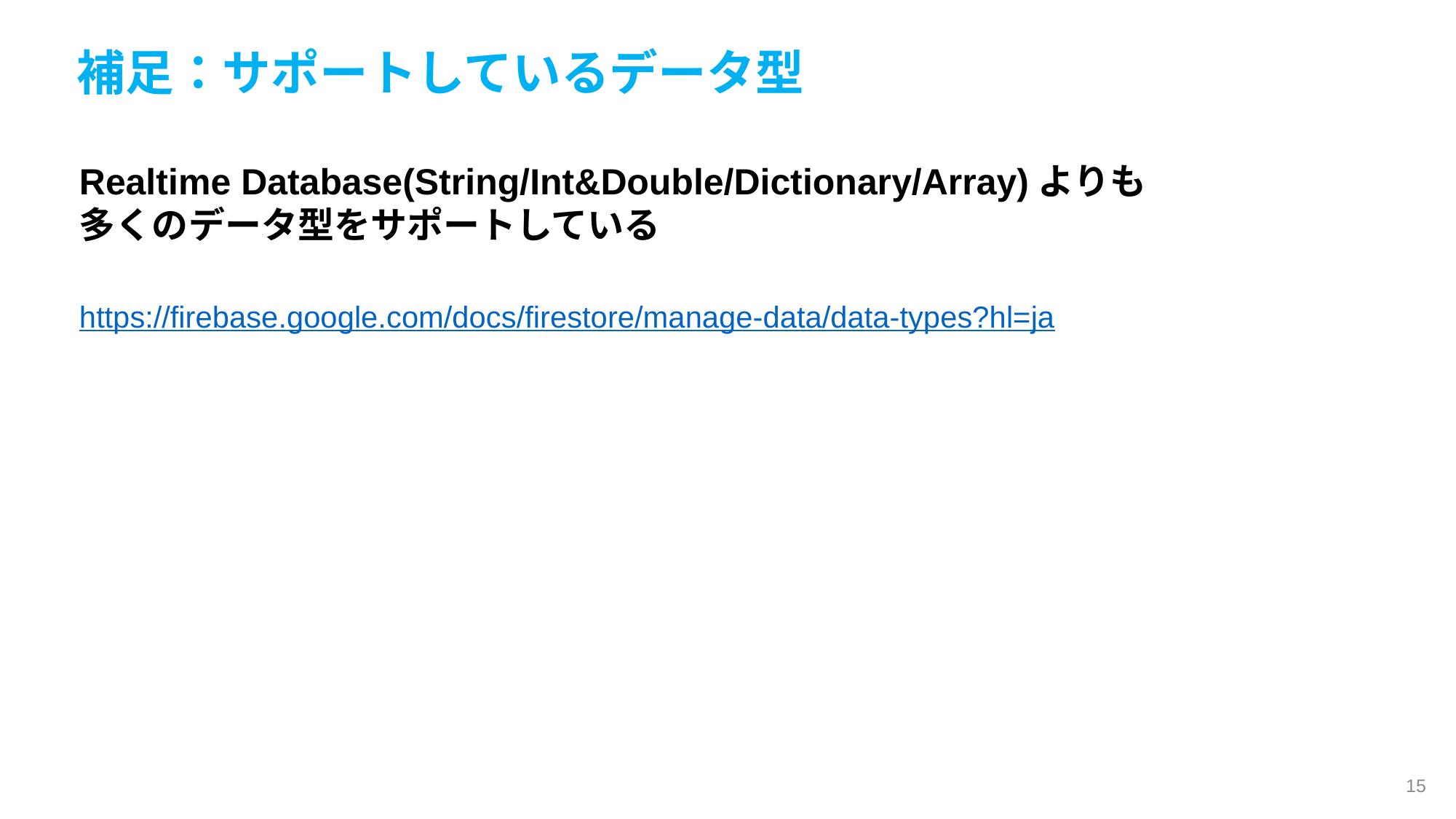

補足：サポートしているデータ型
Realtime Database(String/Int&Double/Dictionary/Array)よりも
多くのデータ型をサポートしている
https://firebase.google.com/docs/firestore/manage-data/data-types?hl=ja
15